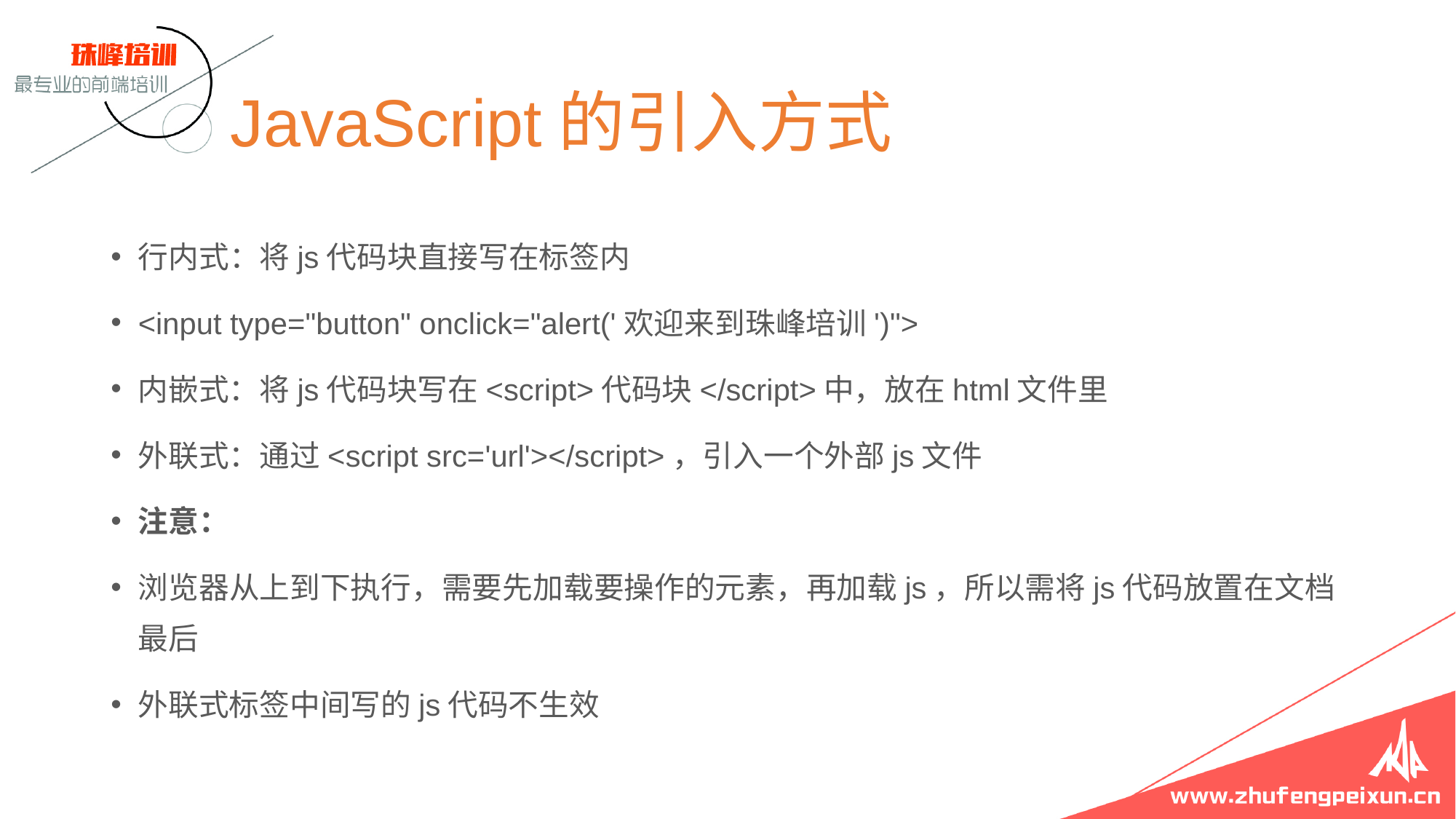

# JavaScript的引入方式
行内式：将js代码块直接写在标签内
<input type="button" onclick="alert('欢迎来到珠峰培训')">
内嵌式：将js代码块写在<script>代码块</script>中，放在html文件里
外联式：通过<script src='url'></script>，引入一个外部js文件
注意：
浏览器从上到下执行，需要先加载要操作的元素，再加载js，所以需将js代码放置在文档最后
外联式标签中间写的js代码不生效